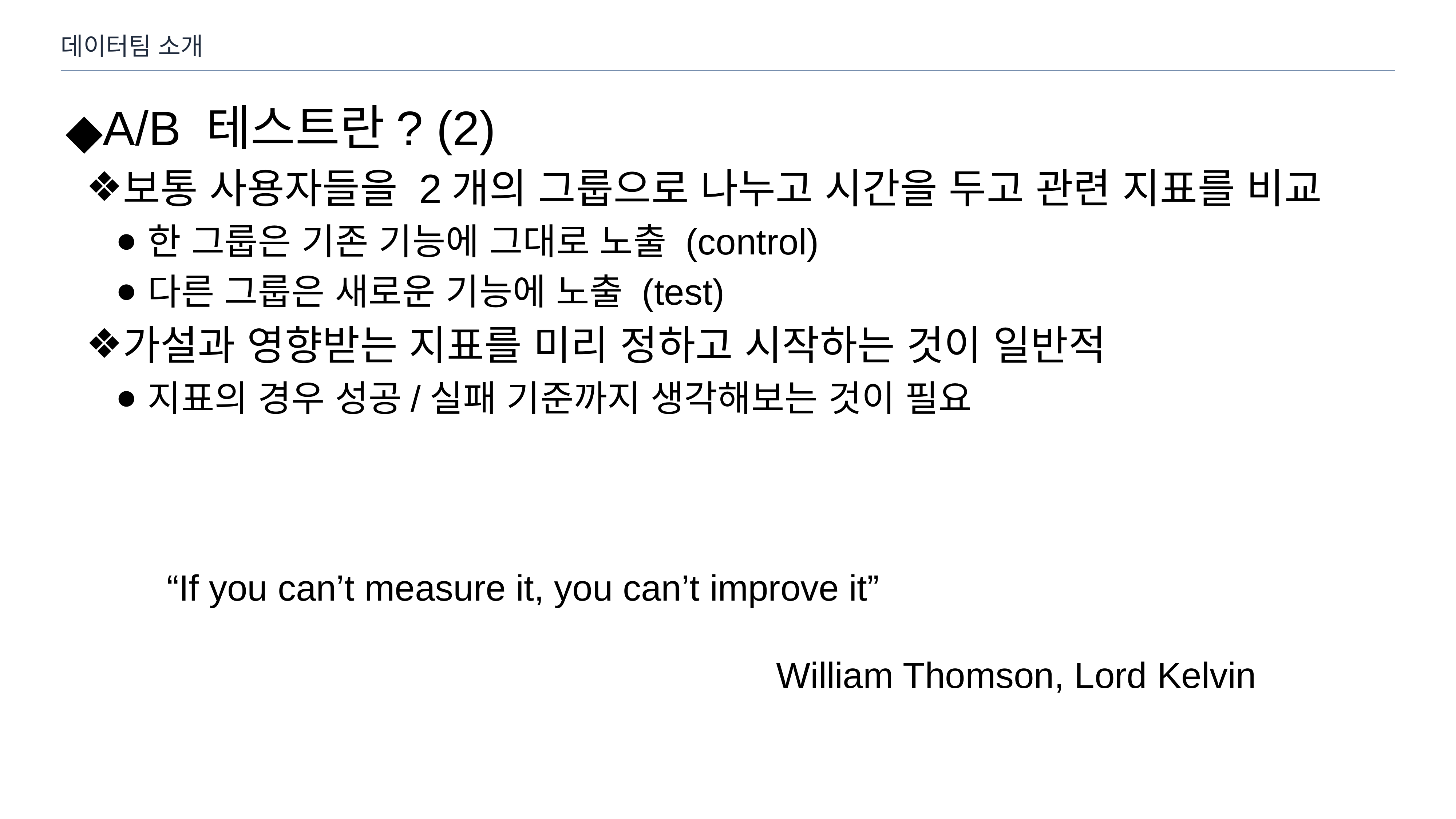

데이터팀 소개
A/B 테스트란? (2)
보통 사용자들을 2개의 그룹으로 나누고 시간을 두고 관련 지표를 비교
한 그룹은 기존 기능에 그대로 노출 (control)
다른 그룹은 새로운 기능에 노출 (test)
가설과 영향받는 지표를 미리 정하고 시작하는 것이 일반적
지표의 경우 성공/실패 기준까지 생각해보는 것이 필요

“If you can’t measure it, you can’t improve it”

William Thomson, Lord Kelvin